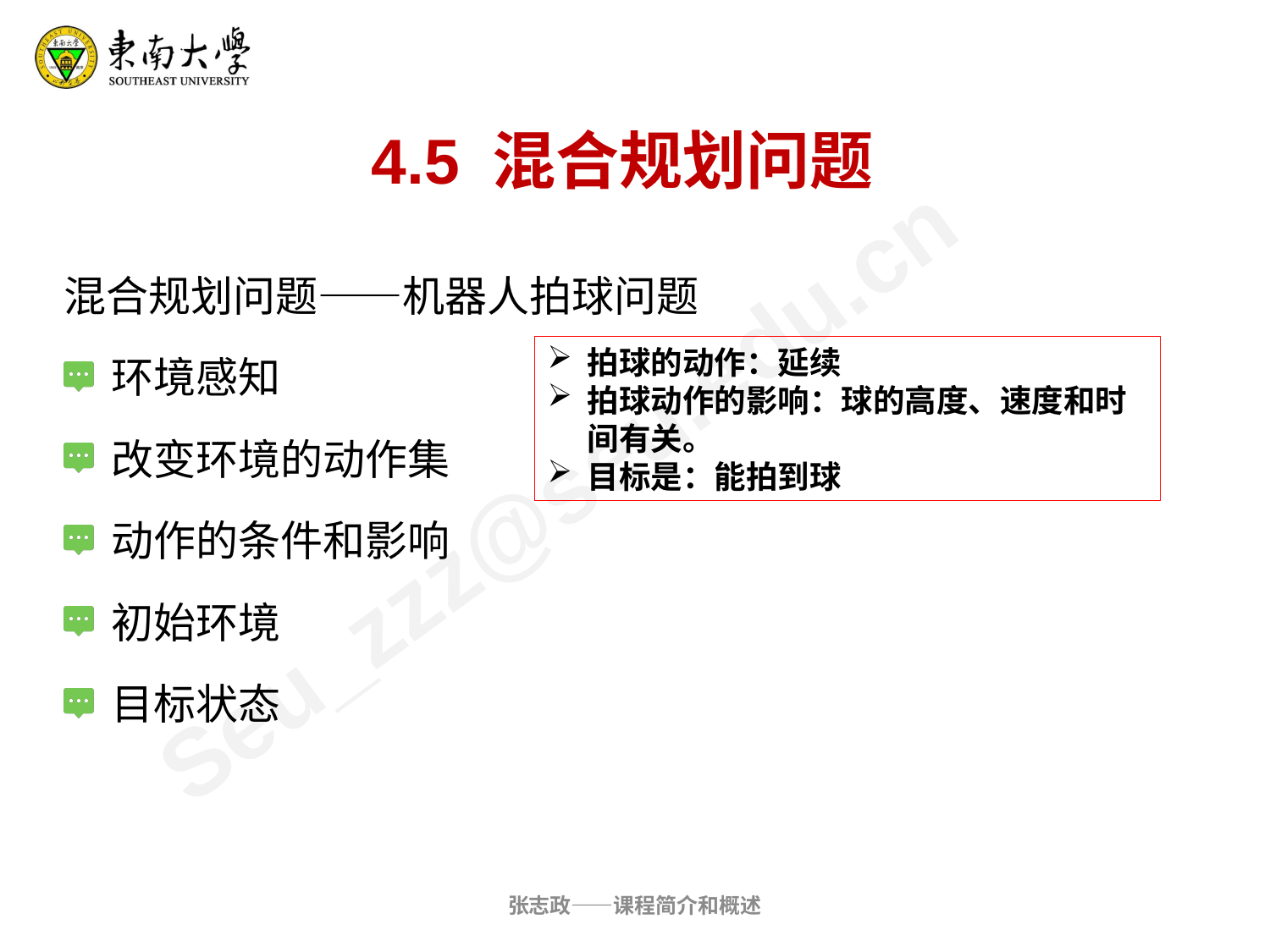

4.5 混合规划问题
混合规划问题——机器人拍球问题
环境感知
改变环境的动作集
动作的条件和影响
初始环境
目标状态
拍球的动作：延续
拍球动作的影响：球的高度、速度和时间有关。
目标是：能拍到球

张志政——课程简介和概述
44